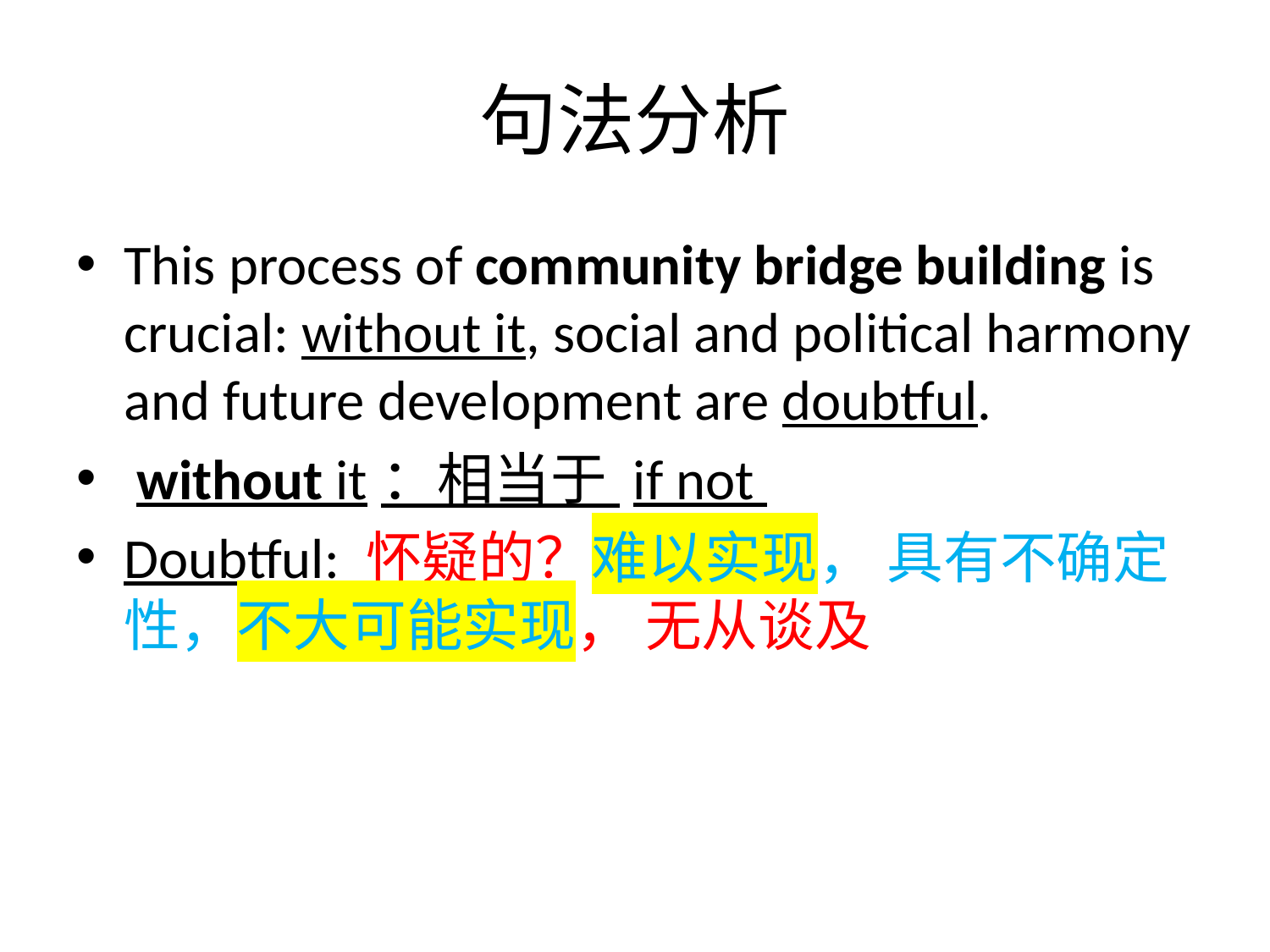

# 句法分析
This process of community bridge building is crucial: without it, social and political harmony and future development are doubtful.
 without it：相当于 if not
Doubtful: 怀疑的？难以实现， 具有不确定性，不大可能实现， 无从谈及